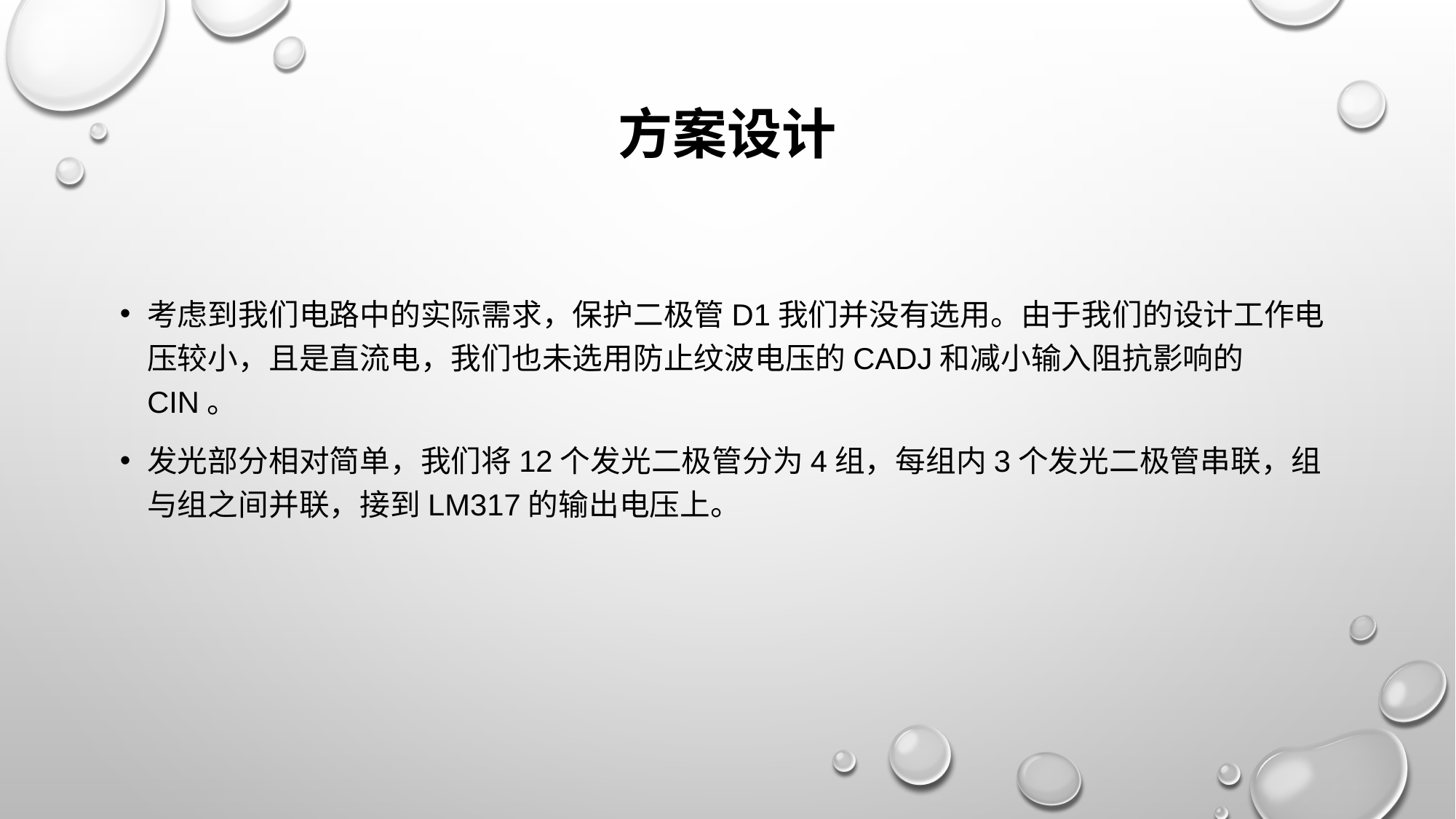

# 方案设计
考虑到我们电路中的实际需求，保护二极管D1我们并没有选用。由于我们的设计工作电压较小，且是直流电，我们也未选用防止纹波电压的CAdj和减小输入阻抗影响的Cin。
发光部分相对简单，我们将12个发光二极管分为4组，每组内3个发光二极管串联，组与组之间并联，接到LM317的输出电压上。